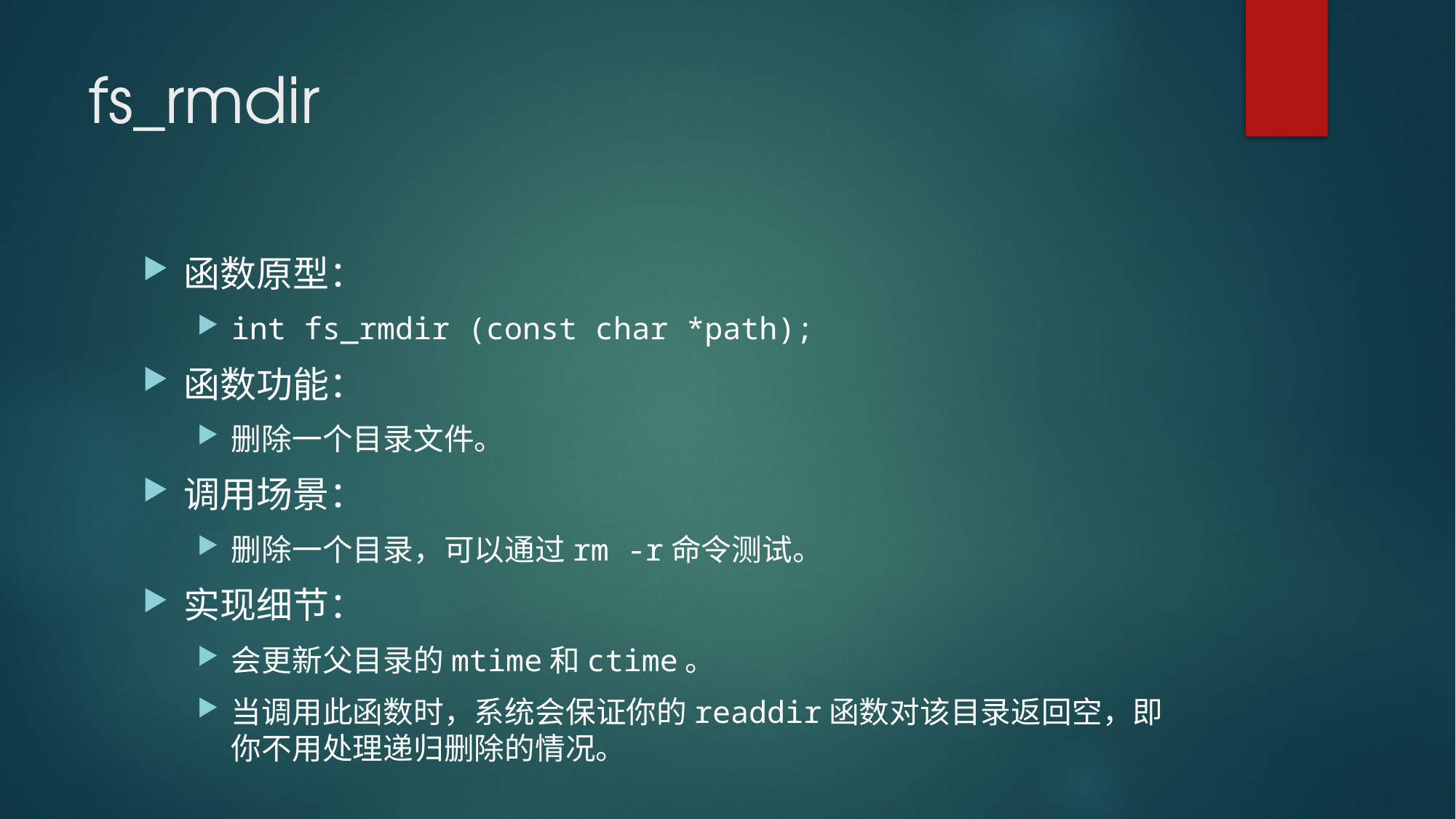

# fs_rmdir
函数原型：
int fs_rmdir (const char *path);
函数功能：
删除一个目录文件。
调用场景：
删除一个目录，可以通过rm -r命令测试。
实现细节：
会更新父目录的mtime和ctime。
当调用此函数时，系统会保证你的readdir函数对该目录返回空，即你不用处理递归删除的情况。